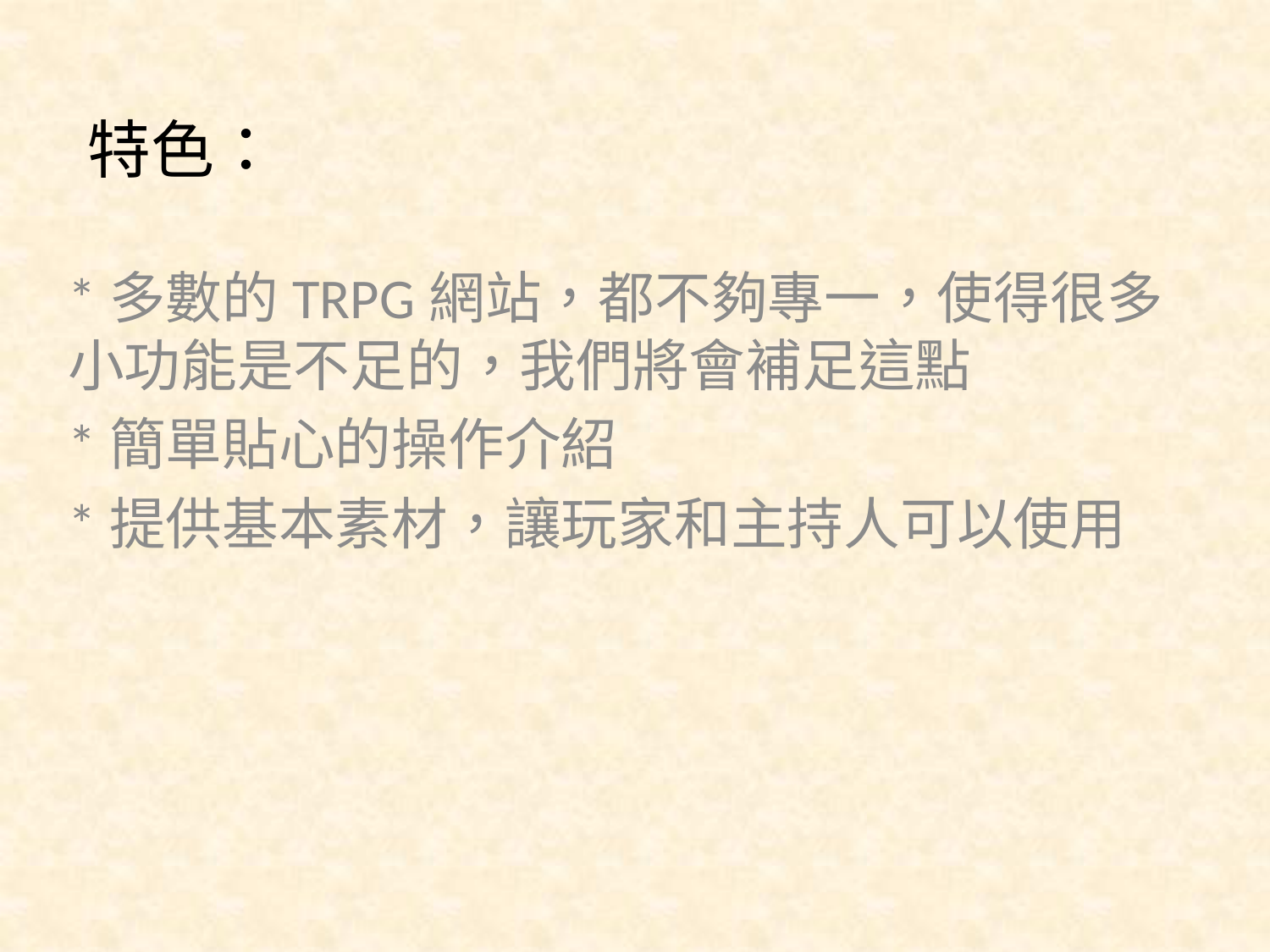

# 特色：
*多數的TRPG網站，都不夠專一，使得很多小功能是不足的，我們將會補足這點
*簡單貼心的操作介紹
*提供基本素材，讓玩家和主持人可以使用